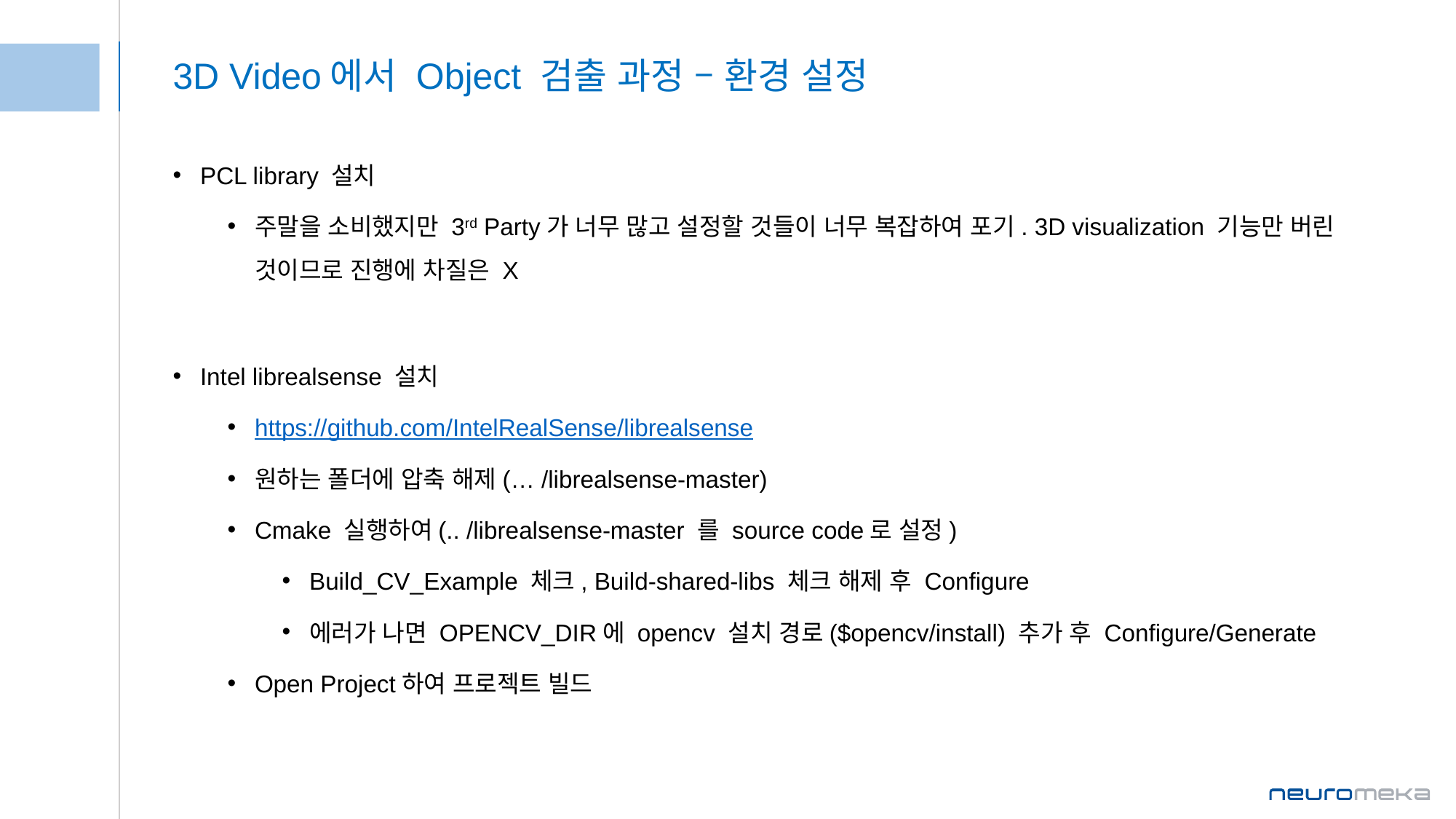

# 3D Video에서 Object 검출 과정 – 환경 설정
PCL library 설치
주말을 소비했지만 3rd Party가 너무 많고 설정할 것들이 너무 복잡하여 포기. 3D visualization 기능만 버린 것이므로 진행에 차질은 X

Intel librealsense 설치
https://github.com/IntelRealSense/librealsense
원하는 폴더에 압축 해제(… /librealsense-master)
Cmake 실행하여(.. /librealsense-master 를 source code로 설정)
Build_CV_Example 체크, Build-shared-libs 체크 해제 후 Configure
에러가 나면 OPENCV_DIR에 opencv 설치 경로($opencv/install) 추가 후 Configure/Generate
Open Project하여 프로젝트 빌드